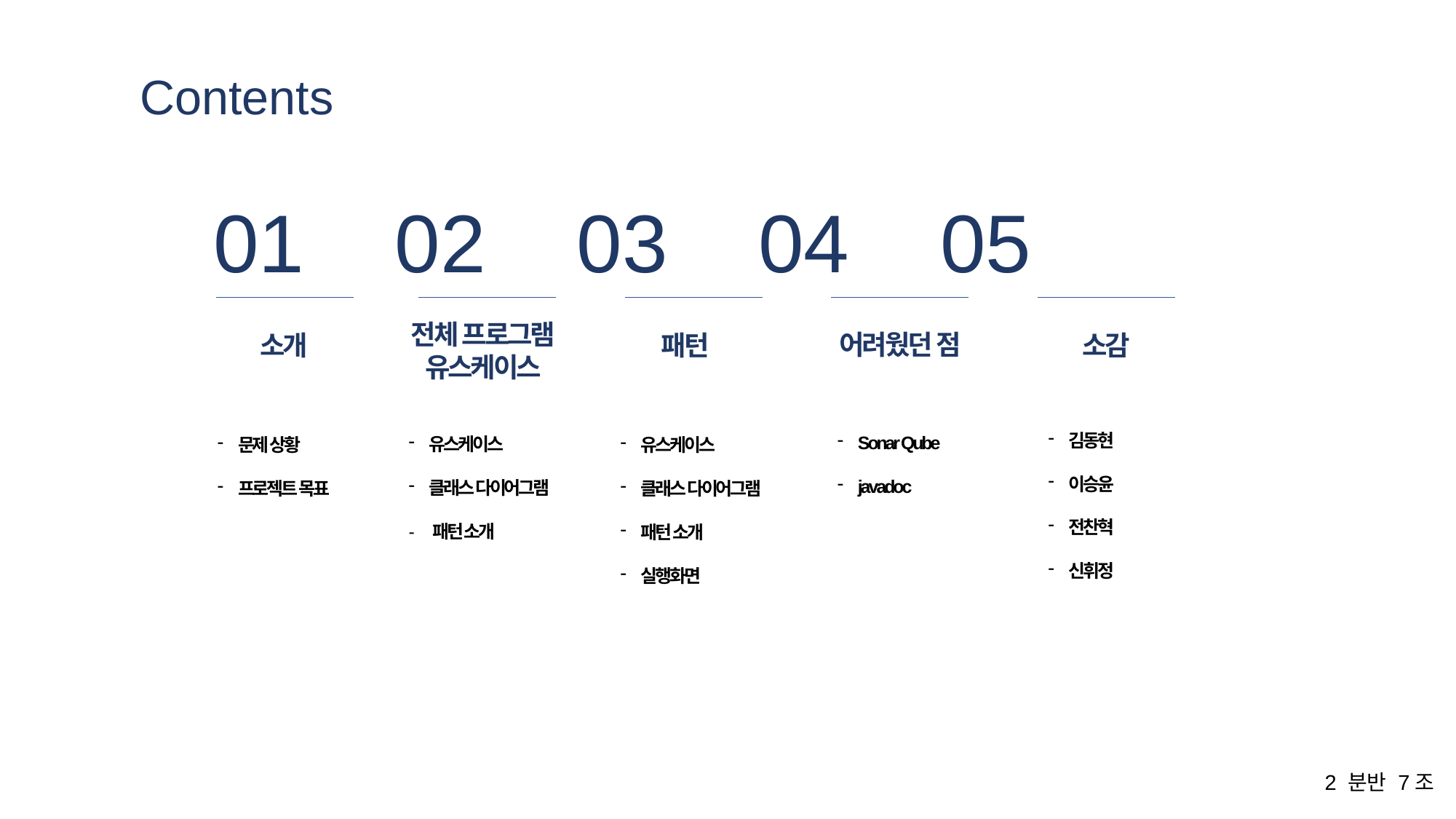

Contents
01    02    03    04    05
전체 프로그램
유스케이스
어려웠던 점
패턴
소감
소개

김동현

이승윤

전찬혁

신휘정

Sonar Qube

javadoc
유스케이스

클래스 다이어그램

-    패턴 소개
유스케이스

클래스 다이어그램

패턴 소개

실행화면
문제 상황

프로젝트 목표
2 분반 7조